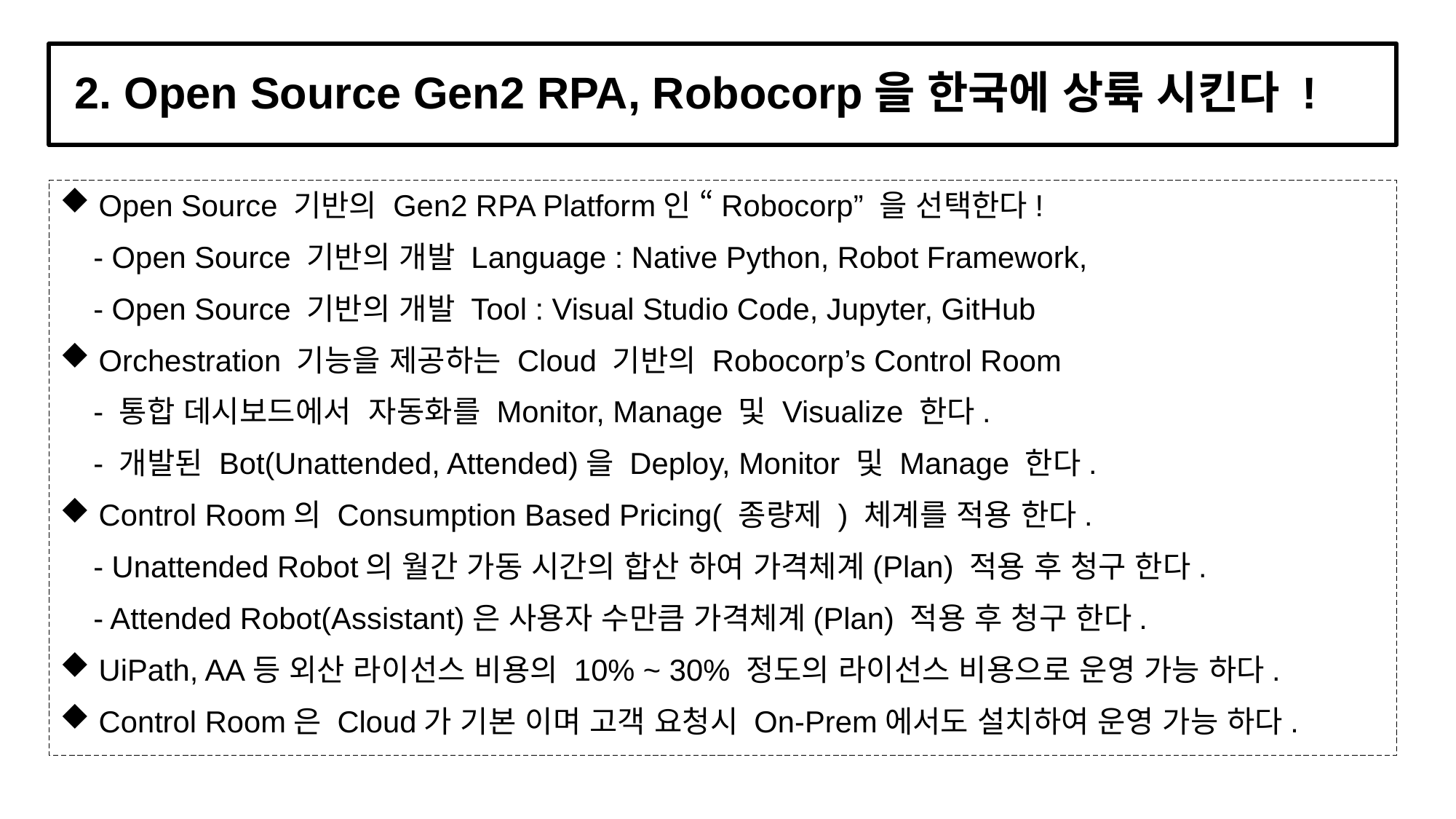

# 2. Open Source Gen2 RPA, Robocorp을 한국에 상륙 시킨다 !
 Open Source 기반의 Gen2 RPA Platform인 “Robocorp” 을 선택한다!
    - Open Source 기반의 개발 Language : Native Python, Robot Framework,
    - Open Source 기반의 개발 Tool : Visual Studio Code, Jupyter, GitHub
 Orchestration 기능을 제공하는 Cloud 기반의 Robocorp’s Control Room
    - 통합 데시보드에서  자동화를 Monitor, Manage 및 Visualize 한다.
    - 개발된 Bot(Unattended, Attended)을 Deploy, Monitor 및 Manage 한다.
 Control Room의 Consumption Based Pricing( 종량제 ) 체계를 적용 한다.
    - Unattended Robot의 월간 가동 시간의 합산 하여 가격체계(Plan) 적용 후 청구 한다.
    - Attended Robot(Assistant)은 사용자 수만큼 가격체계(Plan) 적용 후 청구 한다.
 UiPath, AA등 외산 라이선스 비용의 10% ~ 30% 정도의 라이선스 비용으로 운영 가능 하다.
 Control Room은 Cloud가 기본 이며 고객 요청시 On-Prem에서도 설치하여 운영 가능 하다.